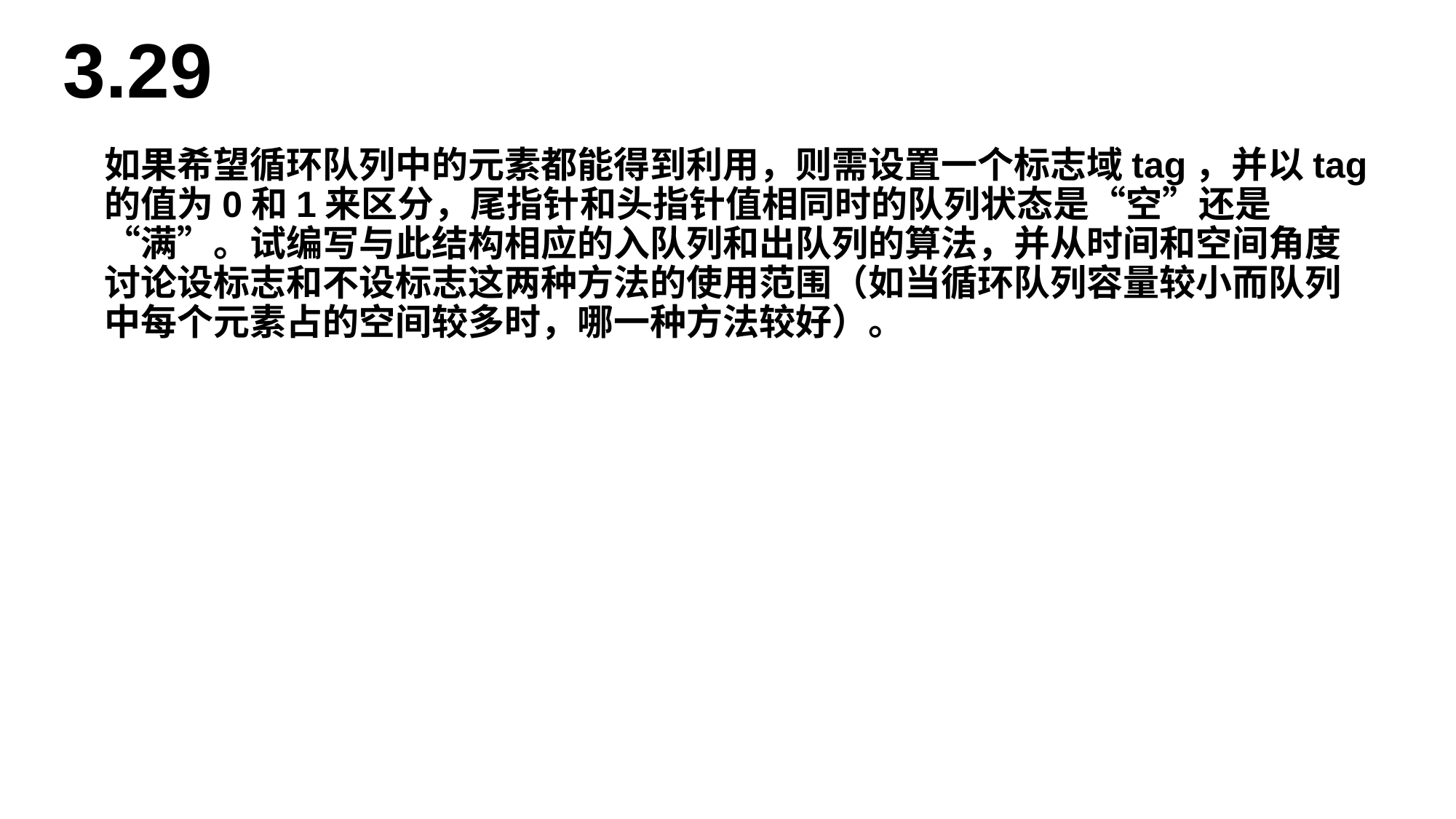

3.29
# 如果希望循环队列中的元素都能得到利用，则需设置一个标志域tag，并以tag的值为0和1来区分，尾指针和头指针值相同时的队列状态是“空”还是“满”。试编写与此结构相应的入队列和出队列的算法，并从时间和空间角度讨论设标志和不设标志这两种方法的使用范围（如当循环队列容量较小而队列中每个元素占的空间较多时，哪一种方法较好）。